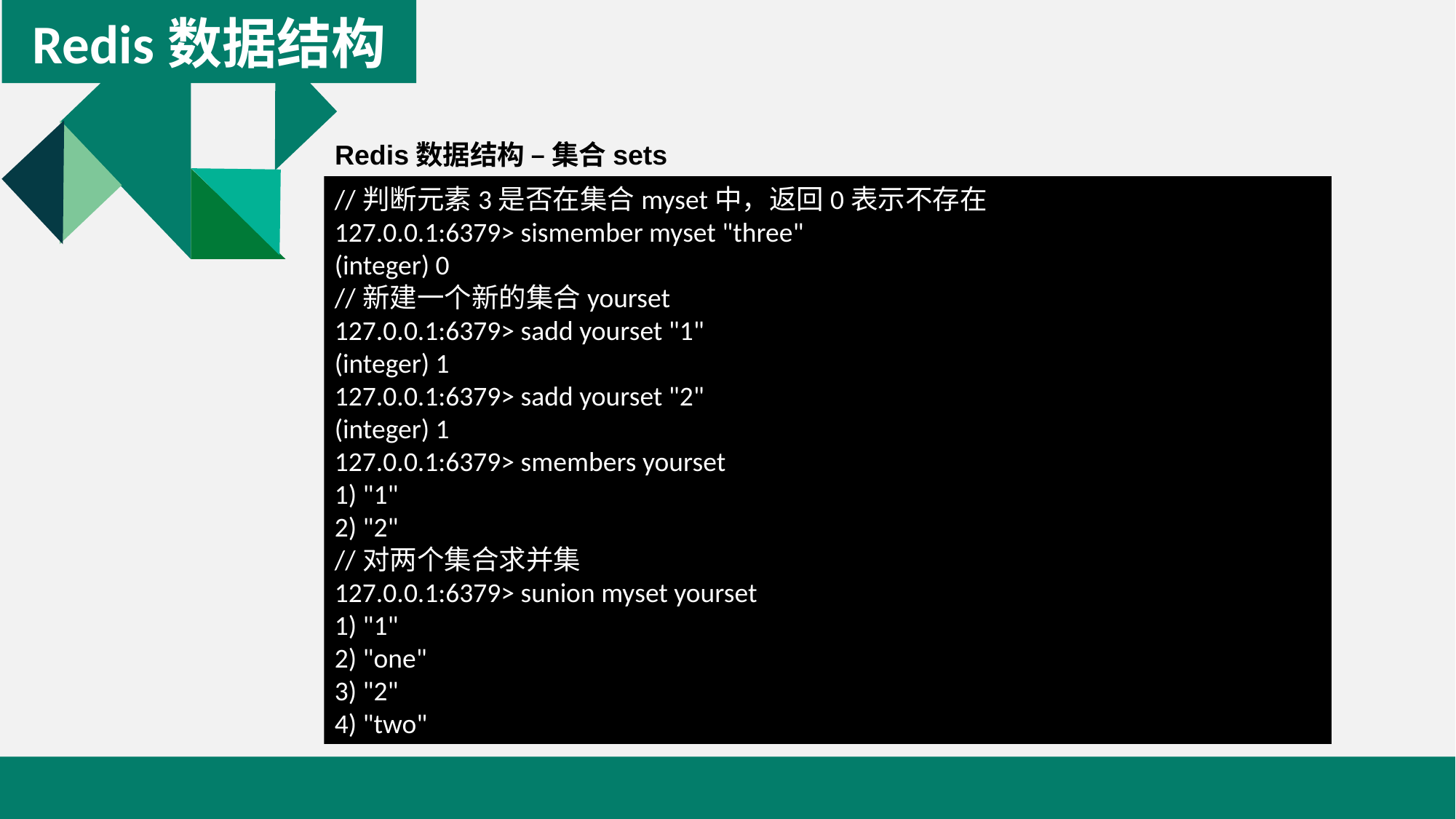

Redis数据结构
Redis数据结构 – 集合sets
//判断元素3是否在集合myset中，返回0表示不存在
127.0.0.1:6379> sismember myset "three"
(integer) 0
//新建一个新的集合yourset
127.0.0.1:6379> sadd yourset "1"
(integer) 1
127.0.0.1:6379> sadd yourset "2"
(integer) 1
127.0.0.1:6379> smembers yourset
1) "1"
2) "2"
//对两个集合求并集
127.0.0.1:6379> sunion myset yourset
1) "1"
2) "one"
3) "2"
4) "two"